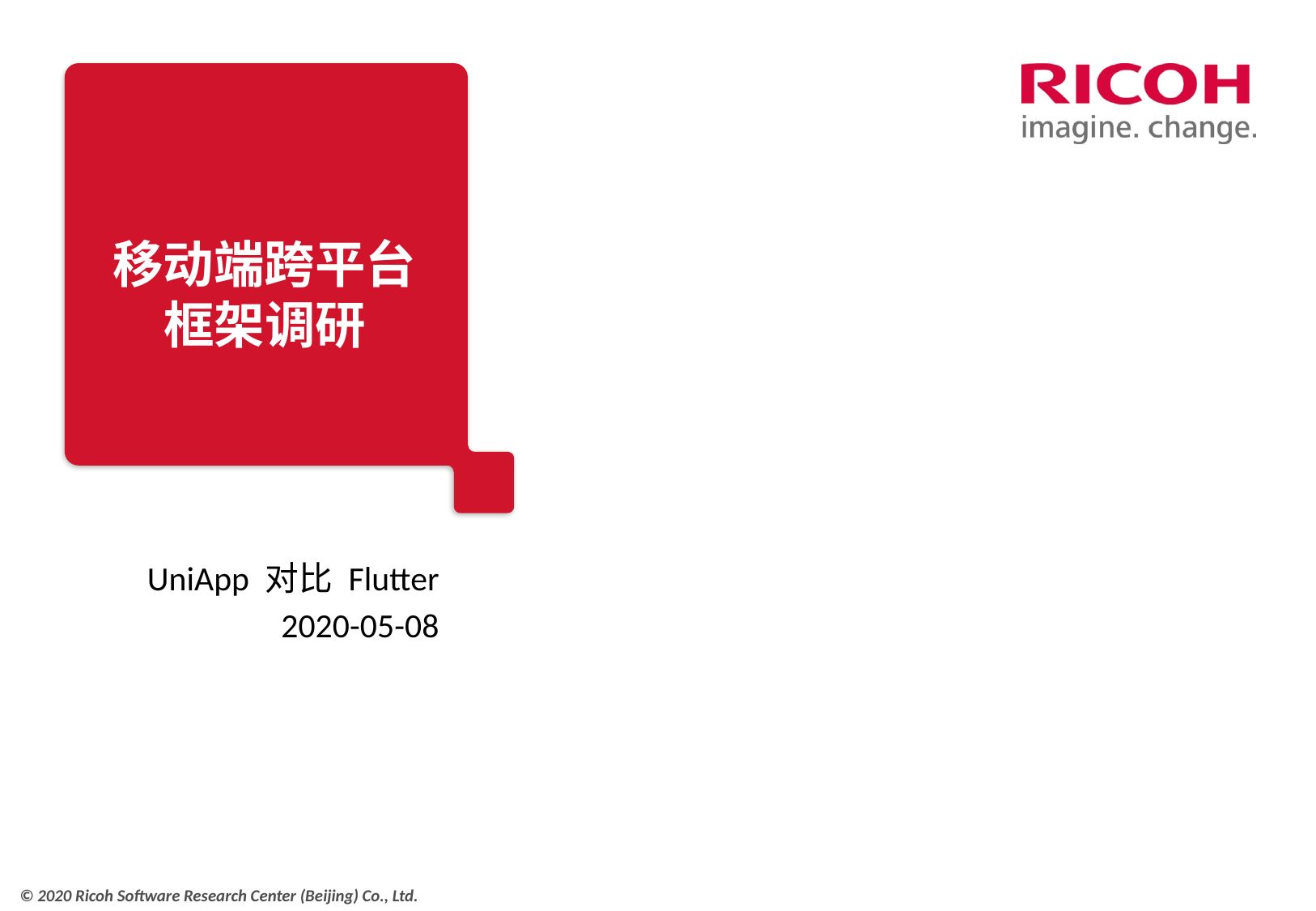

# 移动端跨平台框架调研
UniApp 对比 Flutter
2020-05-08
1
© 2020 Ricoh Software Research Center (Beijing) Co., Ltd.